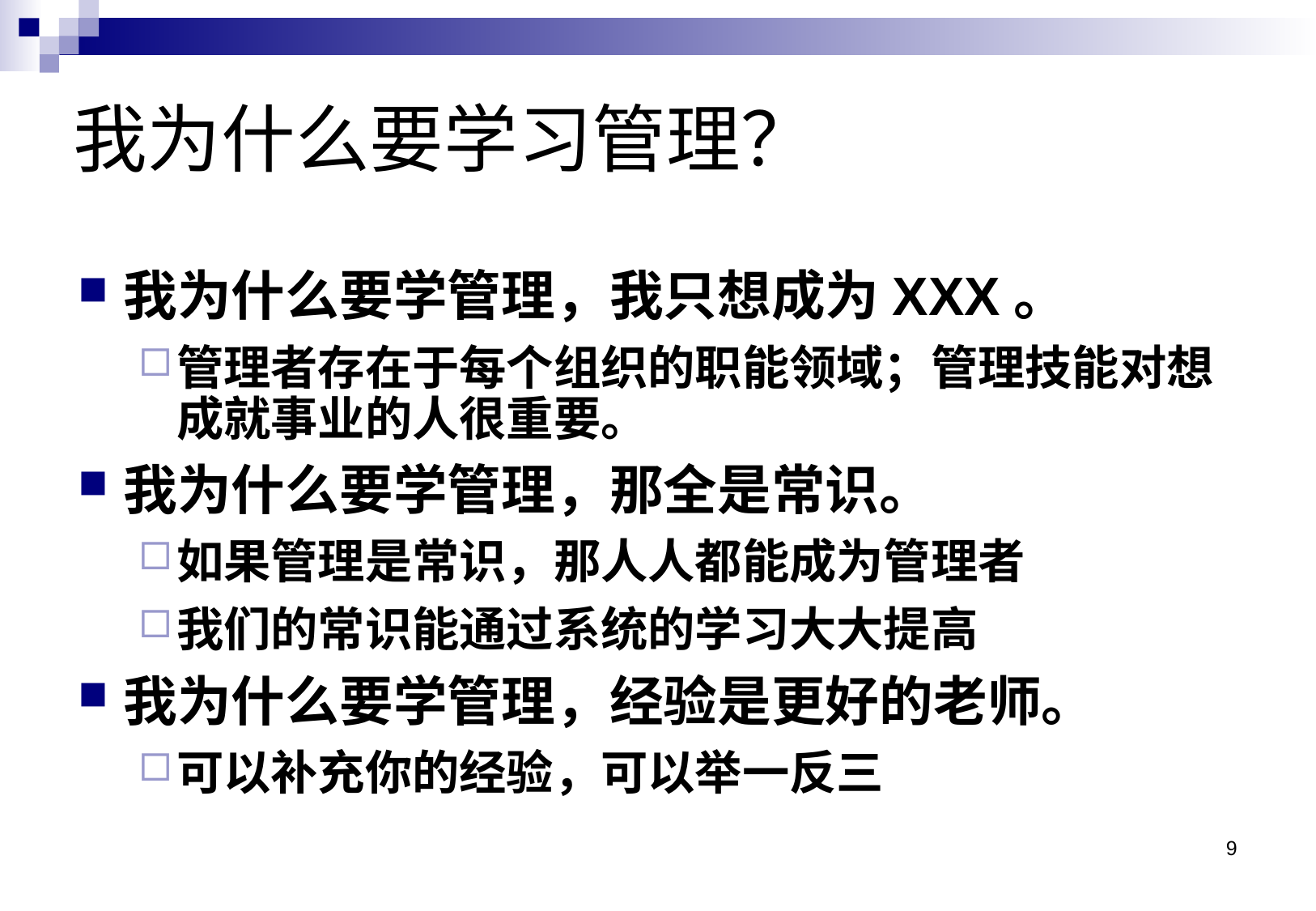

# 我为什么要学习管理？
我为什么要学管理，我只想成为XXX。
管理者存在于每个组织的职能领域；管理技能对想成就事业的人很重要。
我为什么要学管理，那全是常识。
如果管理是常识，那人人都能成为管理者
我们的常识能通过系统的学习大大提高
我为什么要学管理，经验是更好的老师。
可以补充你的经验，可以举一反三

9